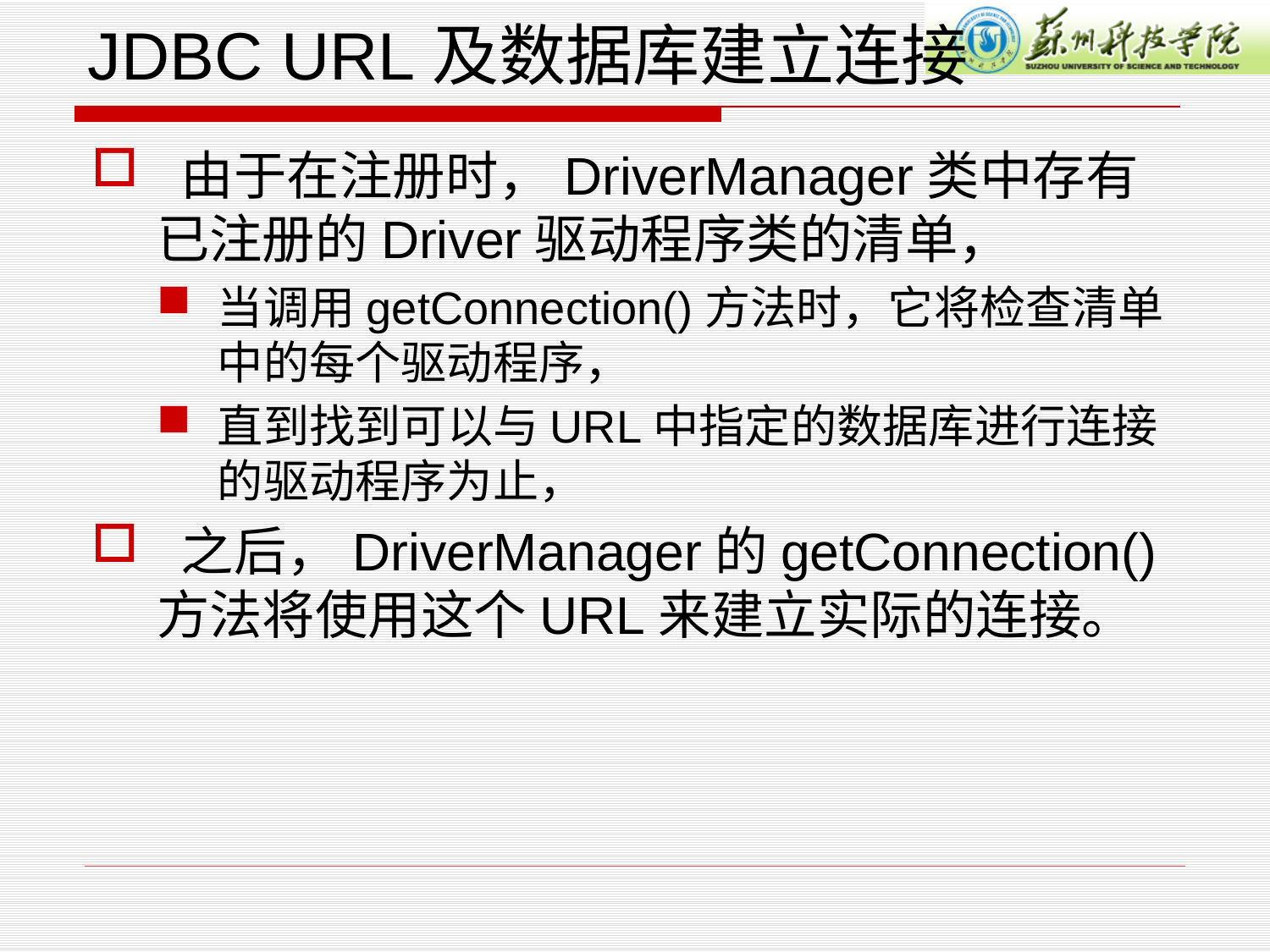

# JDBC URL及数据库建立连接
 由于在注册时，DriverManager类中存有已注册的Driver驱动程序类的清单，
当调用getConnection()方法时，它将检查清单中的每个驱动程序，
直到找到可以与URL中指定的数据库进行连接的驱动程序为止，
 之后，DriverManager的getConnection()方法将使用这个URL来建立实际的连接。